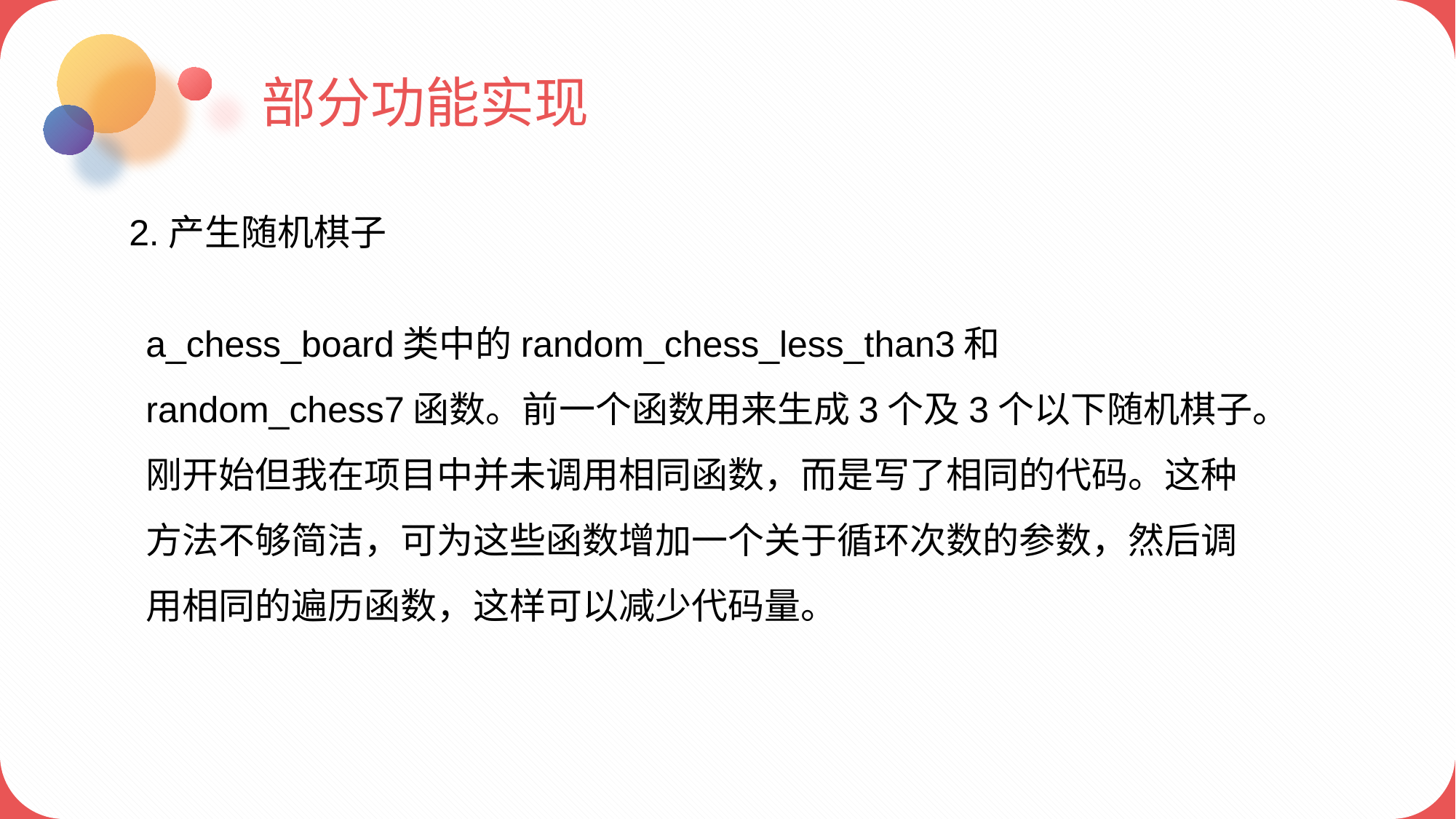

部分功能实现
2.产生随机棋子
a_chess_board类中的random_chess_less_than3和random_chess7函数。前一个函数用来生成3个及3个以下随机棋子。刚开始但我在项目中并未调用相同函数，而是写了相同的代码。这种方法不够简洁，可为这些函数增加一个关于循环次数的参数，然后调用相同的遍历函数，这样可以减少代码量。